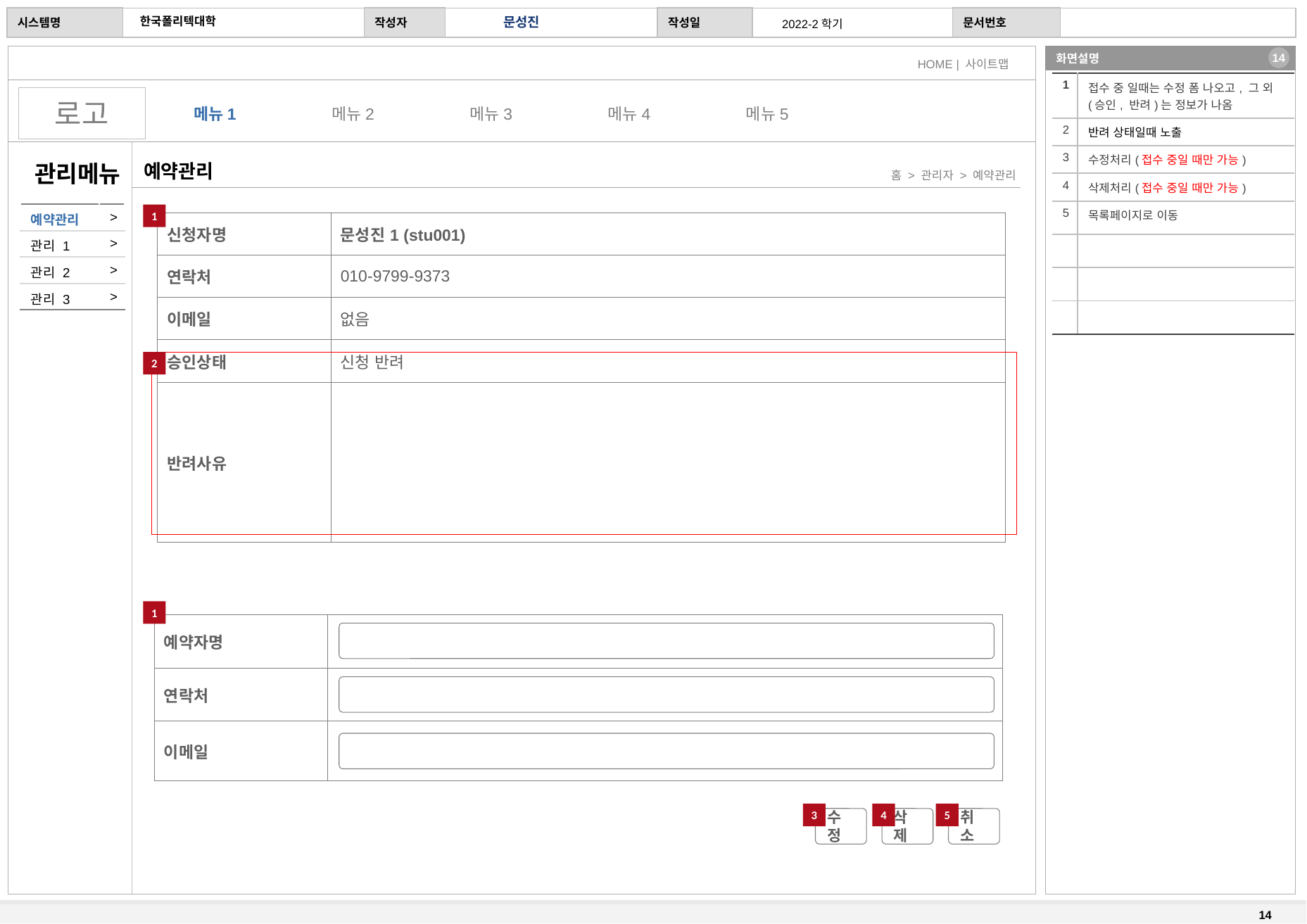

| 1 | 접수 중 일때는 수정 폼 나오고, 그 외(승인, 반려)는 정보가 나옴 |
| --- | --- |
| 2 | 반려 상태일때 노출 |
| 3 | 수정처리(접수 중일 때만 가능) |
| 4 | 삭제처리(접수 중일 때만 가능) |
| 5 | 목록페이지로 이동 |
|  |  |
|  |  |
|  |  |
1
| 신청자명 | 문성진1 (stu001) |
| --- | --- |
| 연락처 | 010-9799-9373 |
| 이메일 | 없음 |
| 승인상태 | 신청 반려 |
| 반려사유 |  |
2

1
| 예약자명 |  |
| --- | --- |
| 연락처 |  |
| 이메일 |  |

3
4
5
수정
삭제
취소